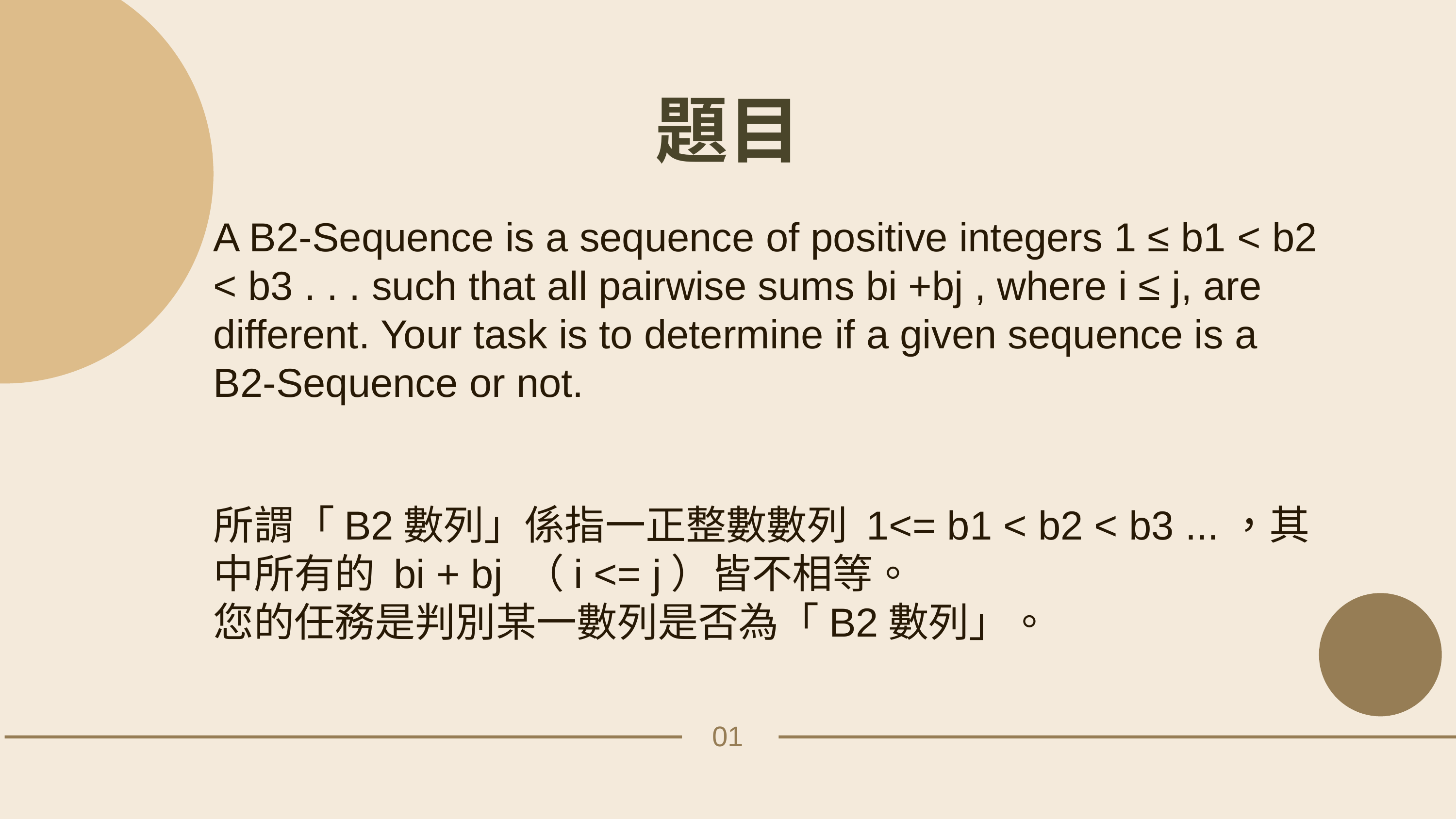

題目
A B2-Sequence is a sequence of positive integers 1 ≤ b1 < b2 < b3 . . . such that all pairwise sums bi +bj , where i ≤ j, are different. Your task is to determine if a given sequence is a B2-Sequence or not.
所謂「B2數列」係指一正整數數列 1<= b1 < b2 < b3 ...，其中所有的 bi + bj （i <= j）皆不相等。
您的任務是判別某一數列是否為「B2數列」。

01